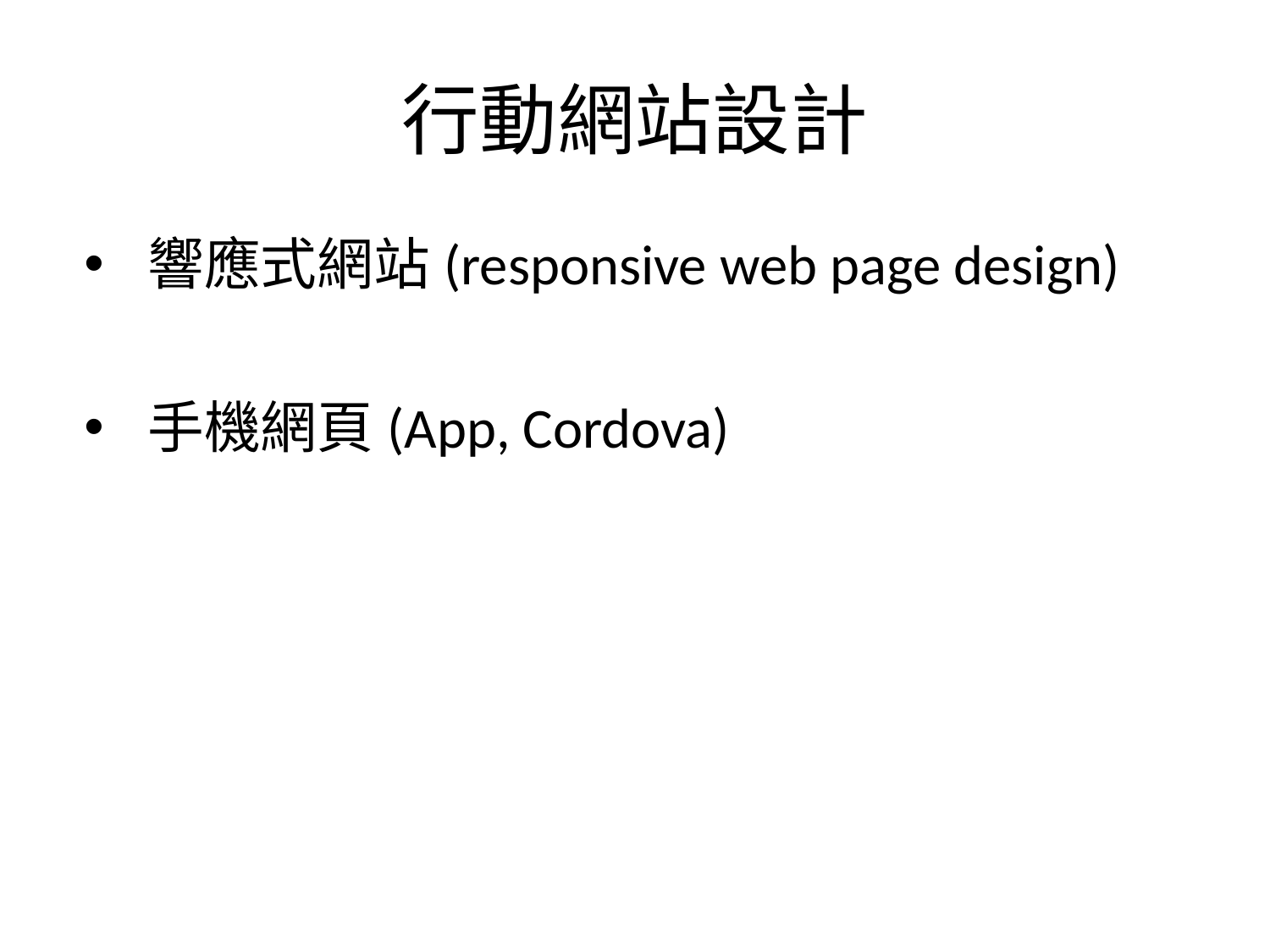

# 行動網站設計
響應式網站(responsive web page design)

手機網頁(App, Cordova)